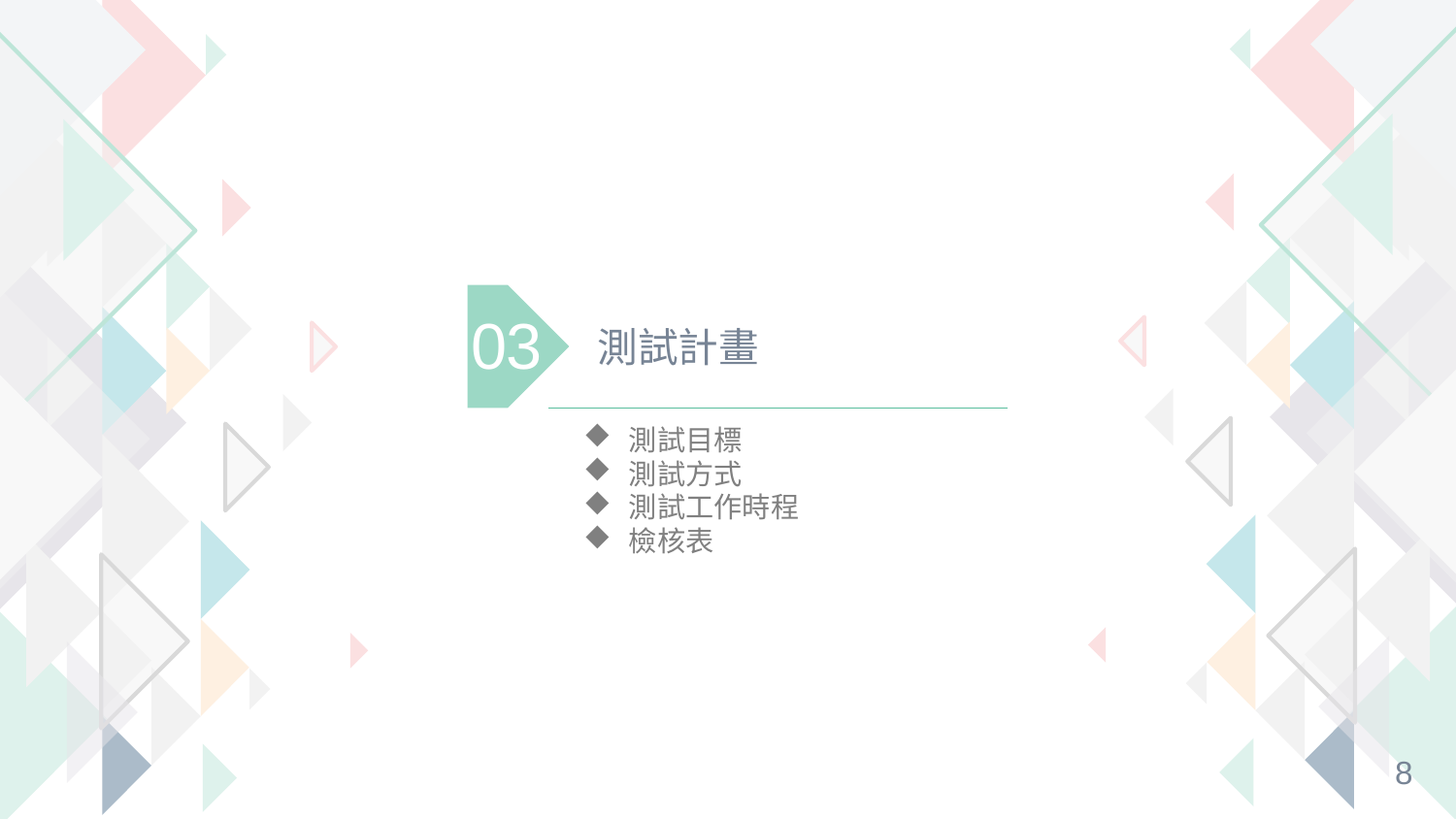

03
測試計畫
測試目標
測試方式
測試工作時程
檢核表
8